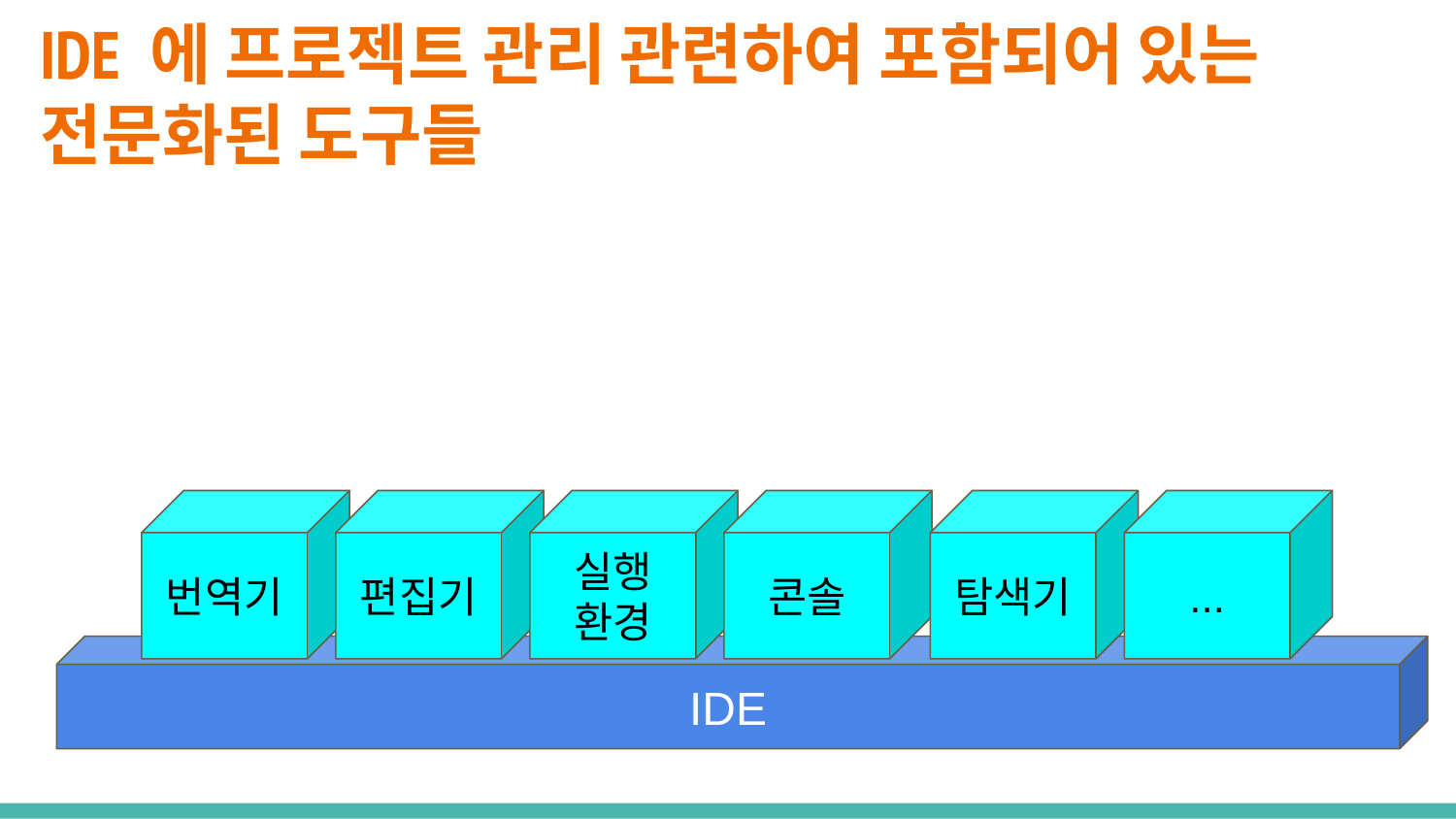

# IDE 에 프로젝트 관리 관련하여 포함되어 있는 전문화된 도구들
번역기
편집기
실행
환경
콘솔
탐색기
...
IDE